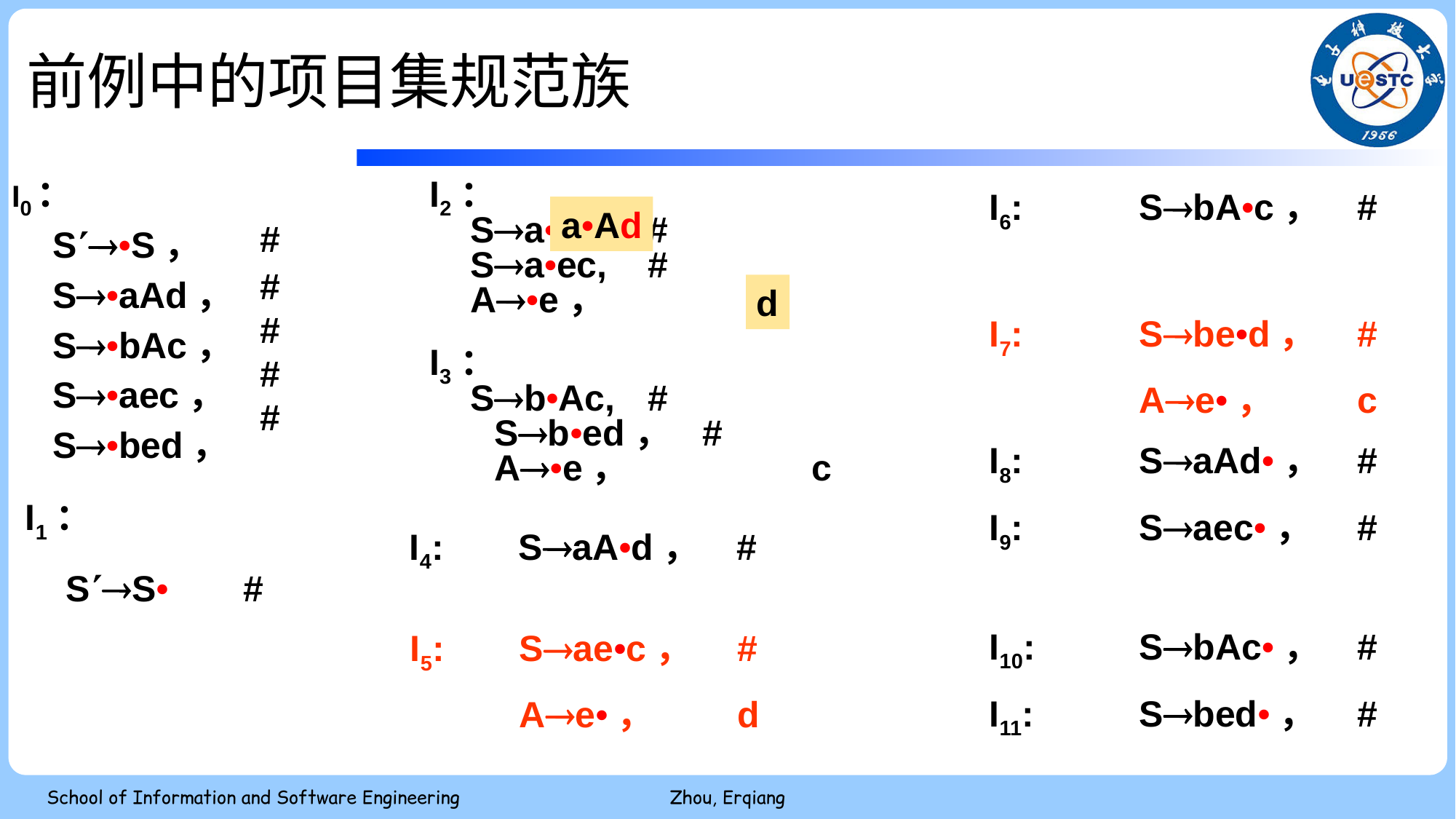

6
前例中的项目集规范族
I6:   	S→bA•c，	#

I7: 	S→be•d，	#
	 	A→e•，	c
I8:   	S→aAd•， 	#
I9:   	S→aec•，	#
I10:  	S→bAc•，	#
I11:  	S→bed•，	#

I0：
    S′→•S，
    S→•aAd，
    S→•bAc，
    S→•aec，
    S→•bed，
I2：
    S→a•Ad, 	#
    S→a•ec, 	#
    A→•e，
a•Ad
#
#
#
#
#
d
I3：
    S→b•Ac, 	#
 S→b•ed，	#
 A→•e，		c
I1：

    S′→S•  	#
I4:   	S→aA•d， 	#
I5:   	S→ae•c，	#
	A→e•，	d
Zhou, Erqiang
School of Information and Software Engineering